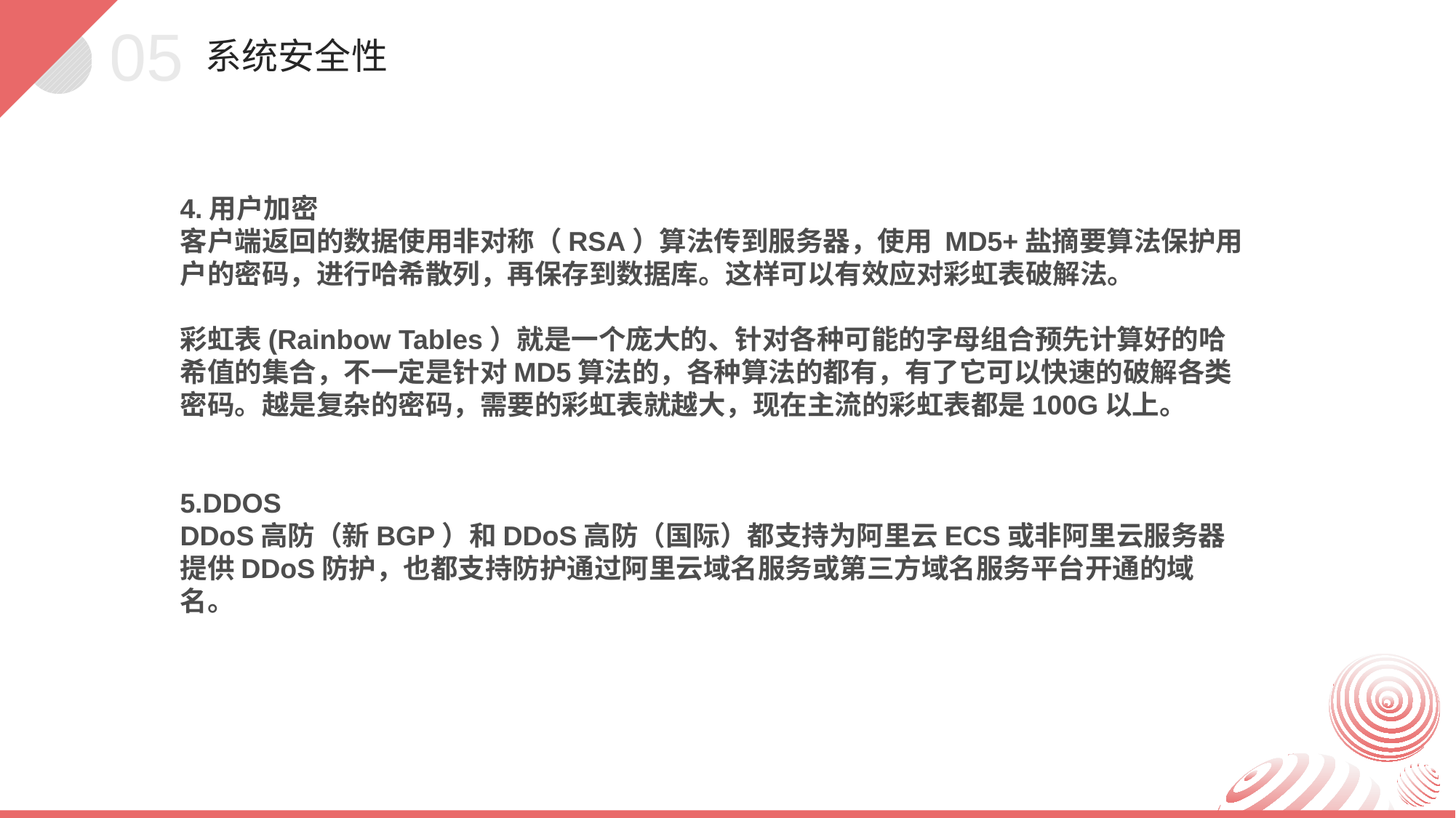

05
系统安全性
4.用户加密
客户端返回的数据使用非对称（RSA）算法传到服务器，使用 MD5+盐摘要算法保护用户的密码，进行哈希散列，再保存到数据库。这样可以有效应对彩虹表破解法。

彩虹表(Rainbow Tables）就是一个庞大的、针对各种可能的字母组合预先计算好的哈希值的集合，不一定是针对MD5算法的，各种算法的都有，有了它可以快速的破解各类密码。越是复杂的密码，需要的彩虹表就越大，现在主流的彩虹表都是100G以上。

5.DDOS
DDoS高防（新BGP）和DDoS高防（国际）都支持为阿里云ECS或非阿里云服务器提供DDoS防护，也都支持防护通过阿里云域名服务或第三方域名服务平台开通的域名。